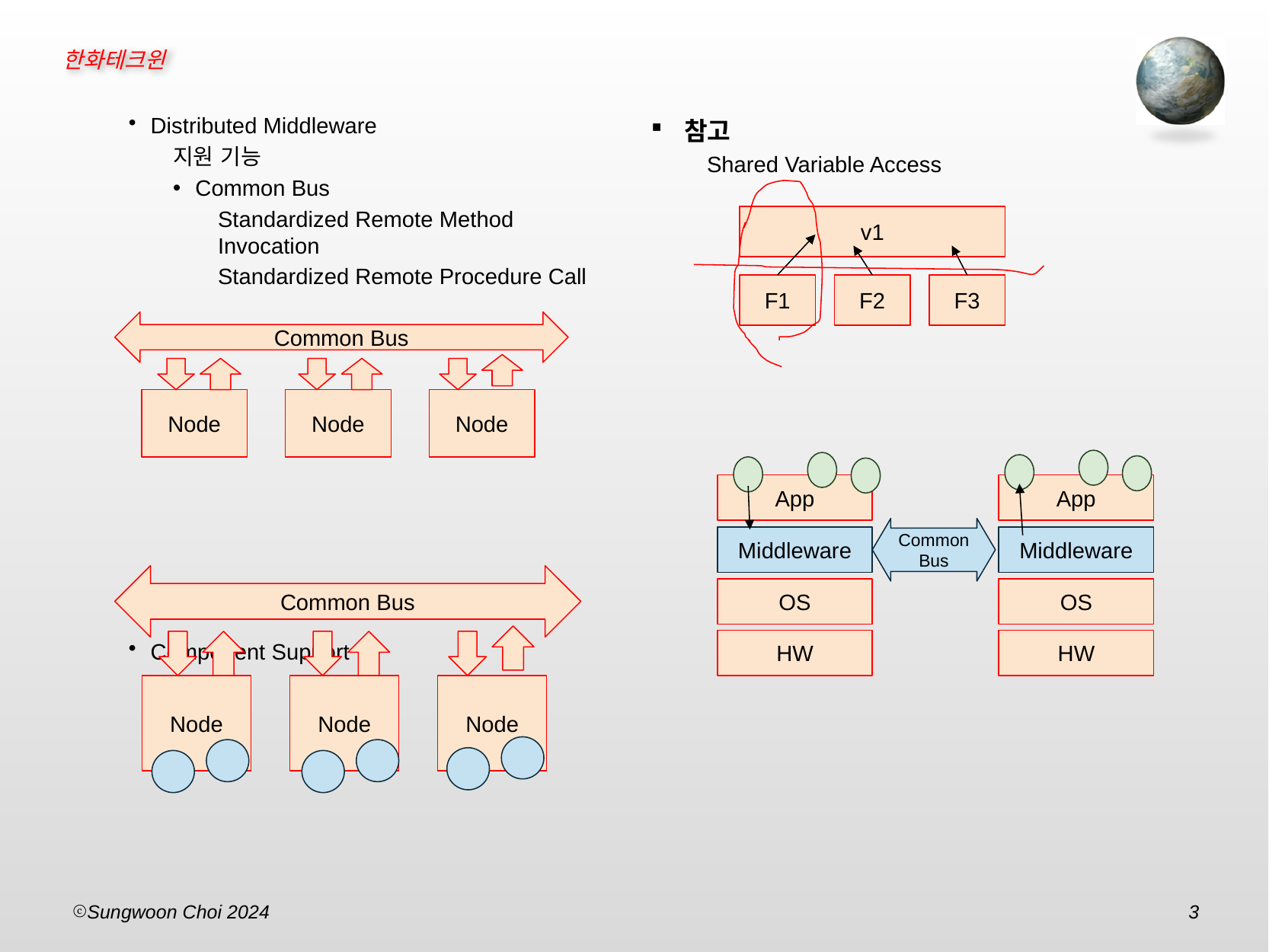

Distributed Middleware
지원 기능
Common Bus
Standardized Remote Method Invocation
Standardized Remote Procedure Call

Component Support
참고
Shared Variable Access

v1

F3
F2
F1
Common Bus

Node
Node
Node

App
App
Common Bus
Middleware
Middleware
Common Bus

Node
Node
Node
OS
OS
HW
HW

Sungwoon Choi 2024
3